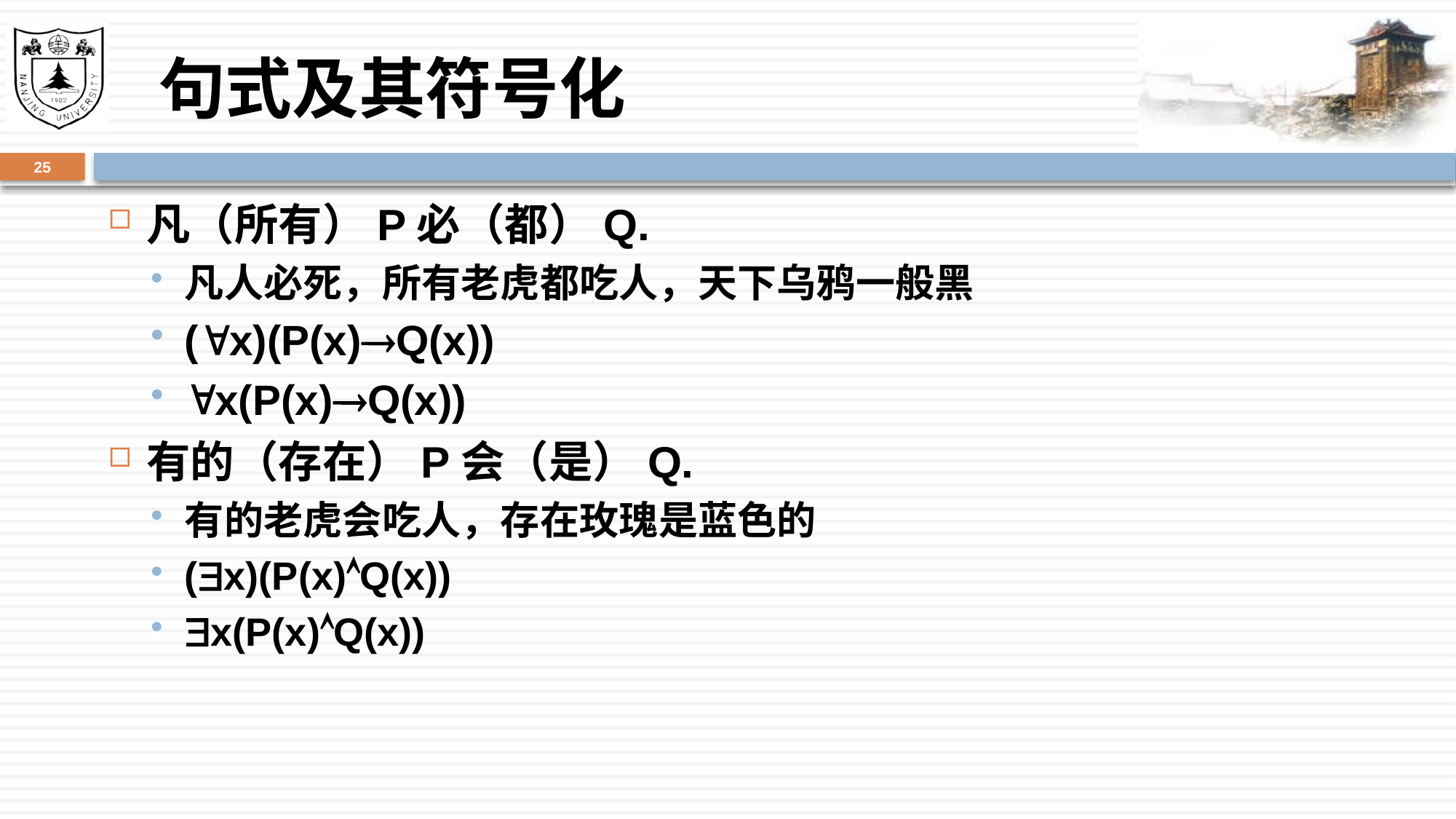

# 句式及其符号化
25
凡（所有）P必（都）Q.
凡人必死，所有老虎都吃人，天下乌鸦一般黑
(∀x)(P(x)→Q(x))
∀x(P(x)→Q(x))
有的（存在）P会（是）Q.
有的老虎会吃人，存在玫瑰是蓝色的
(∃x)(P(x)∧Q(x))
∃x(P(x)∧Q(x))